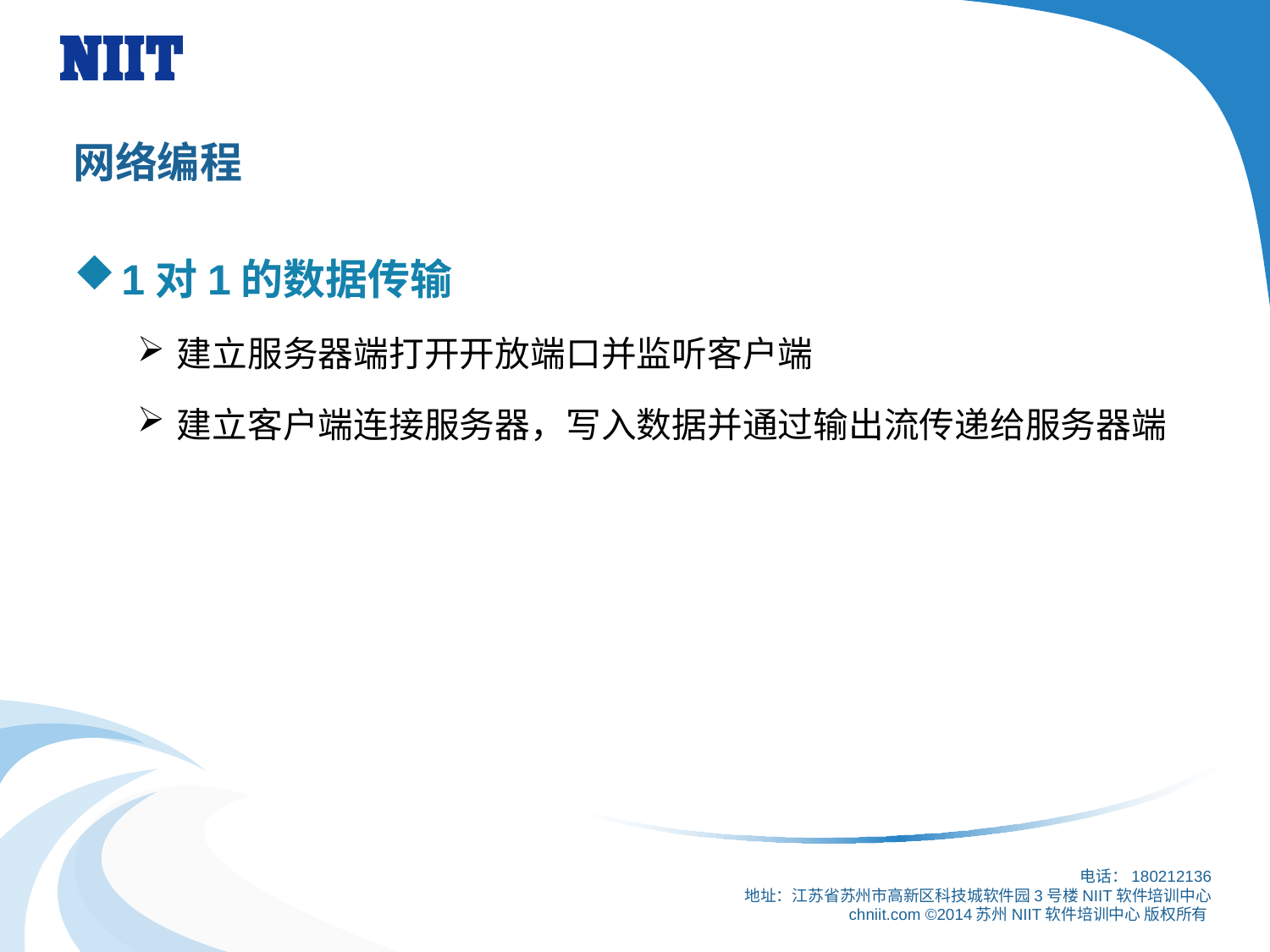

# 网络编程
1对1的数据传输
建立服务器端打开开放端口并监听客户端
建立客户端连接服务器，写入数据并通过输出流传递给服务器端